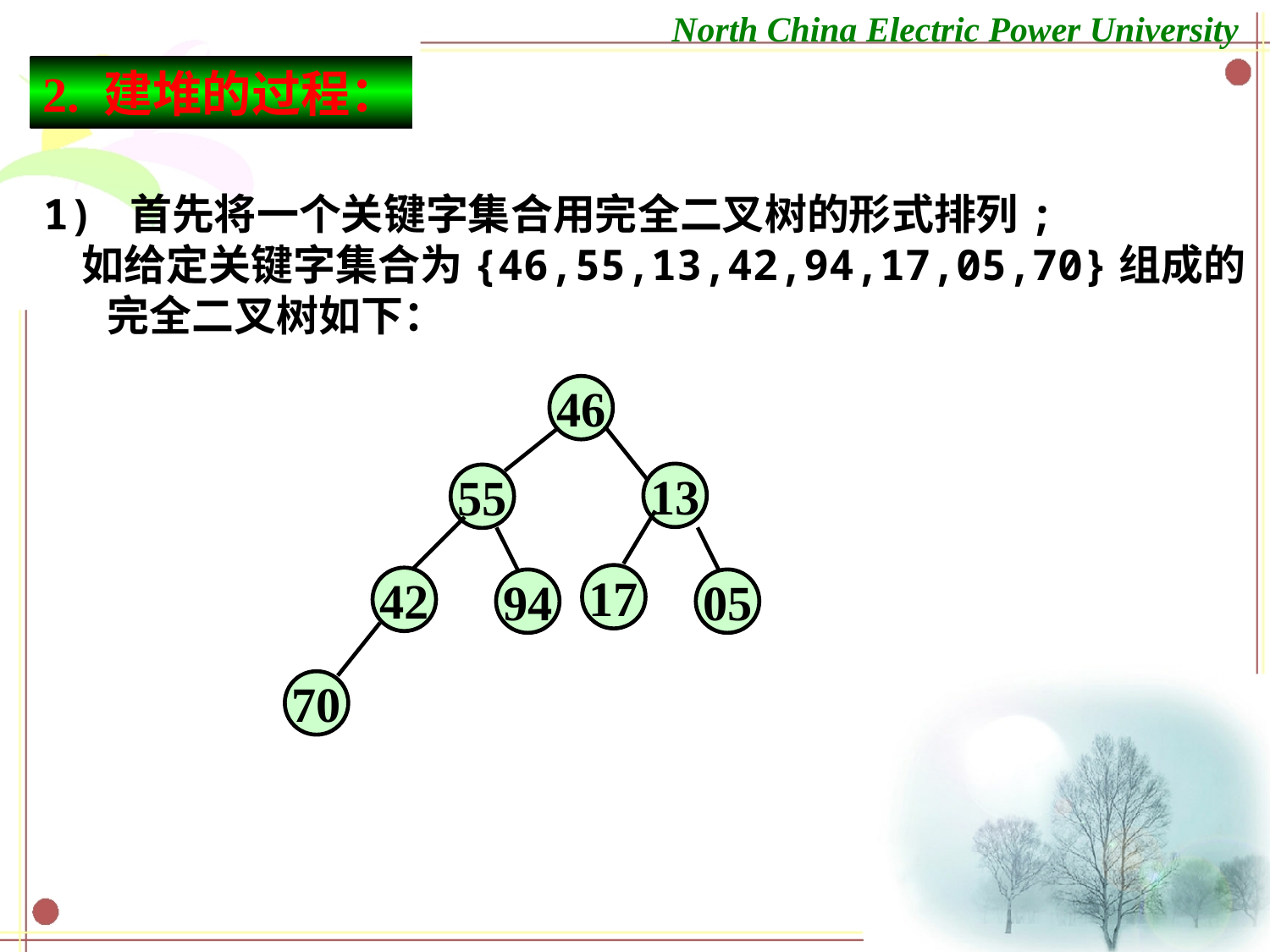

2. 建堆的过程：
1) 首先将一个关键字集合用完全二叉树的形式排列;
   如给定关键字集合为{46,55,13,42,94,17,05,70}组成的完全二叉树如下：
46

13
55

17
42
94
05

70